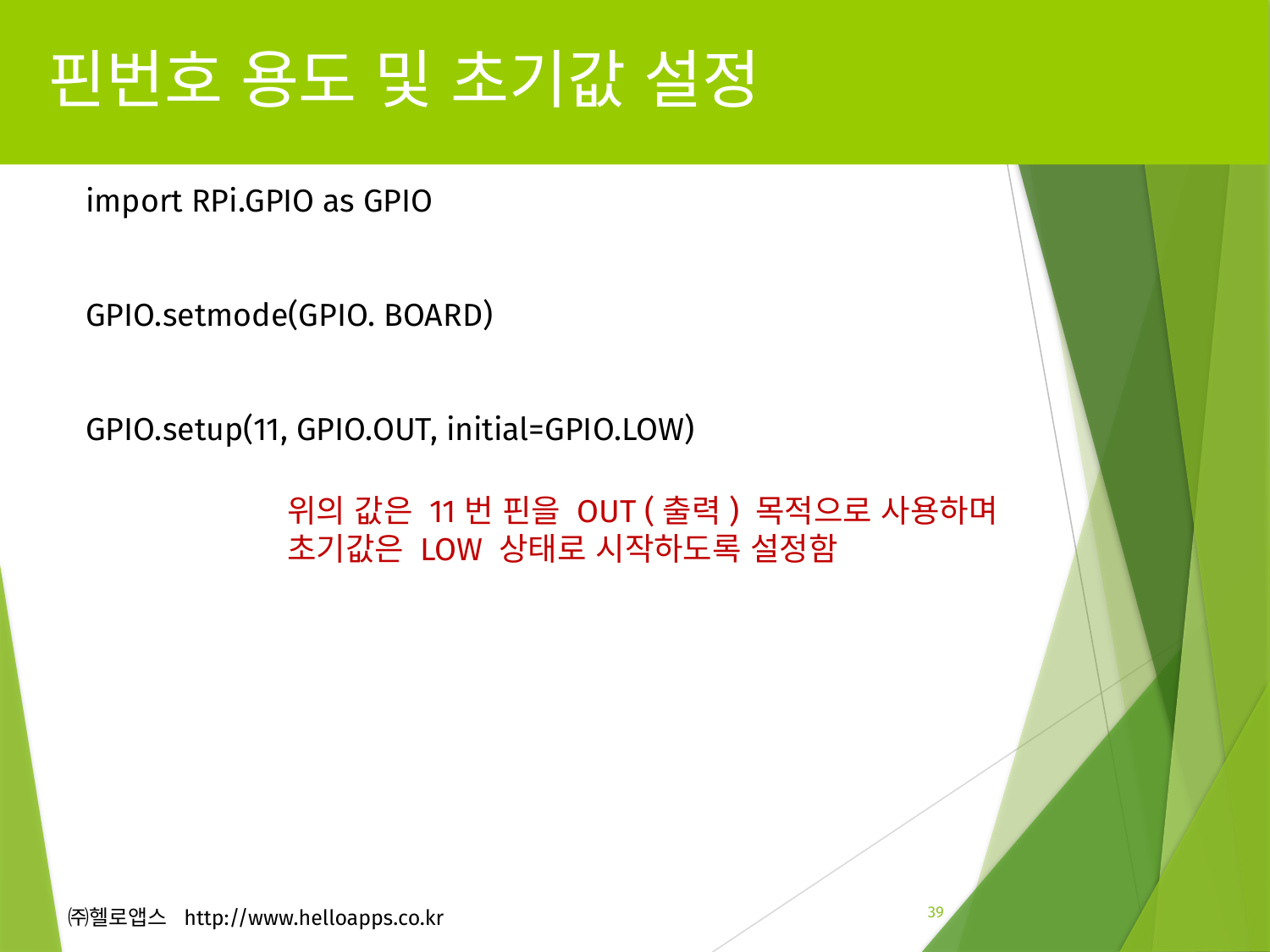

# 핀번호 용도 및 초기값 설정
import RPi.GPIO as GPIO

GPIO.setmode(GPIO. BOARD)

GPIO.setup(11, GPIO.OUT, initial=GPIO.LOW)
위의 값은 11번 핀을 OUT (출력) 목적으로 사용하며
초기값은 LOW 상태로 시작하도록 설정함
39